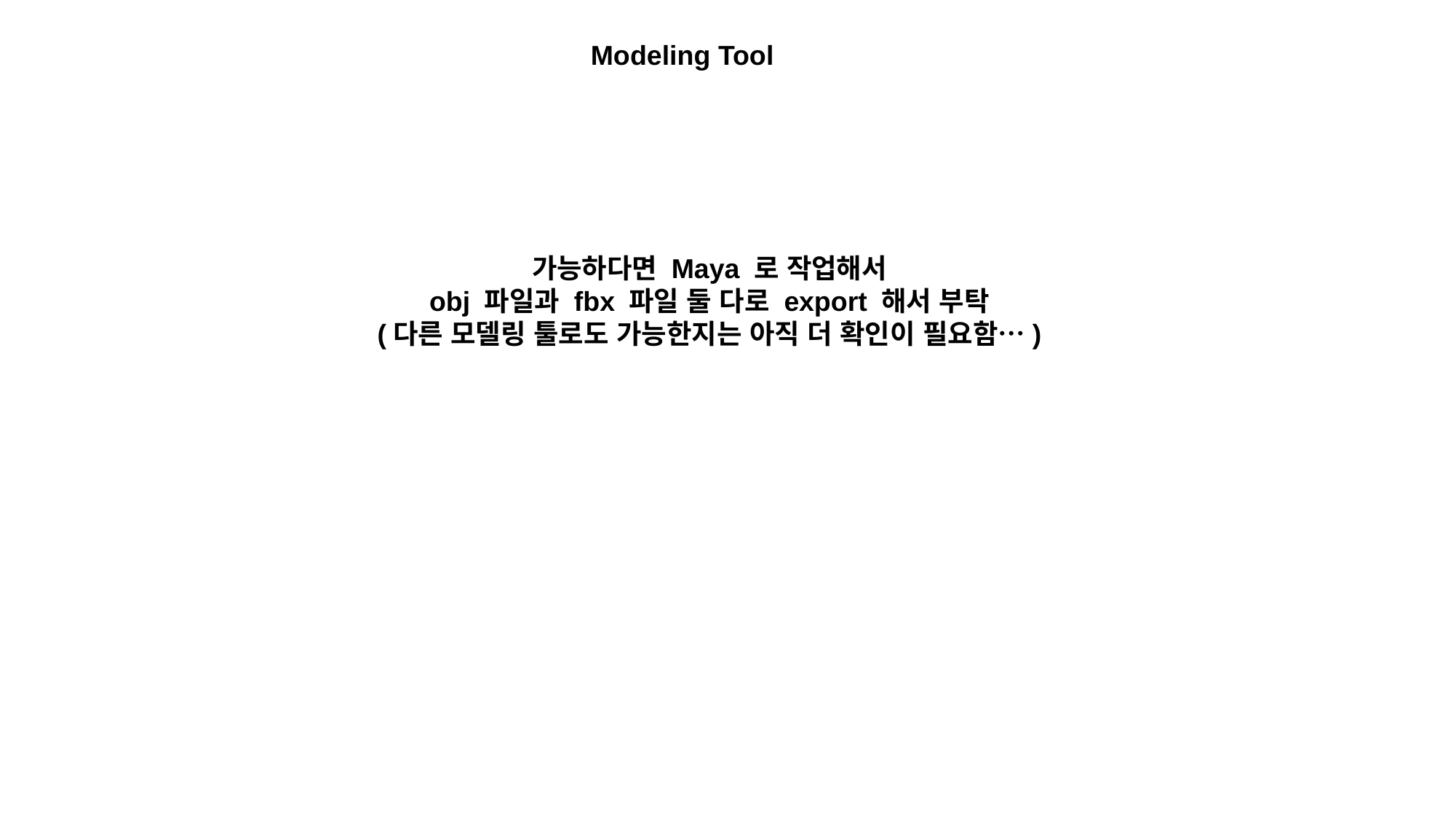

Modeling Tool
가능하다면 Maya 로 작업해서
obj 파일과 fbx 파일 둘 다로 export 해서 부탁
(다른 모델링 툴로도 가능한지는 아직 더 확인이 필요함…)